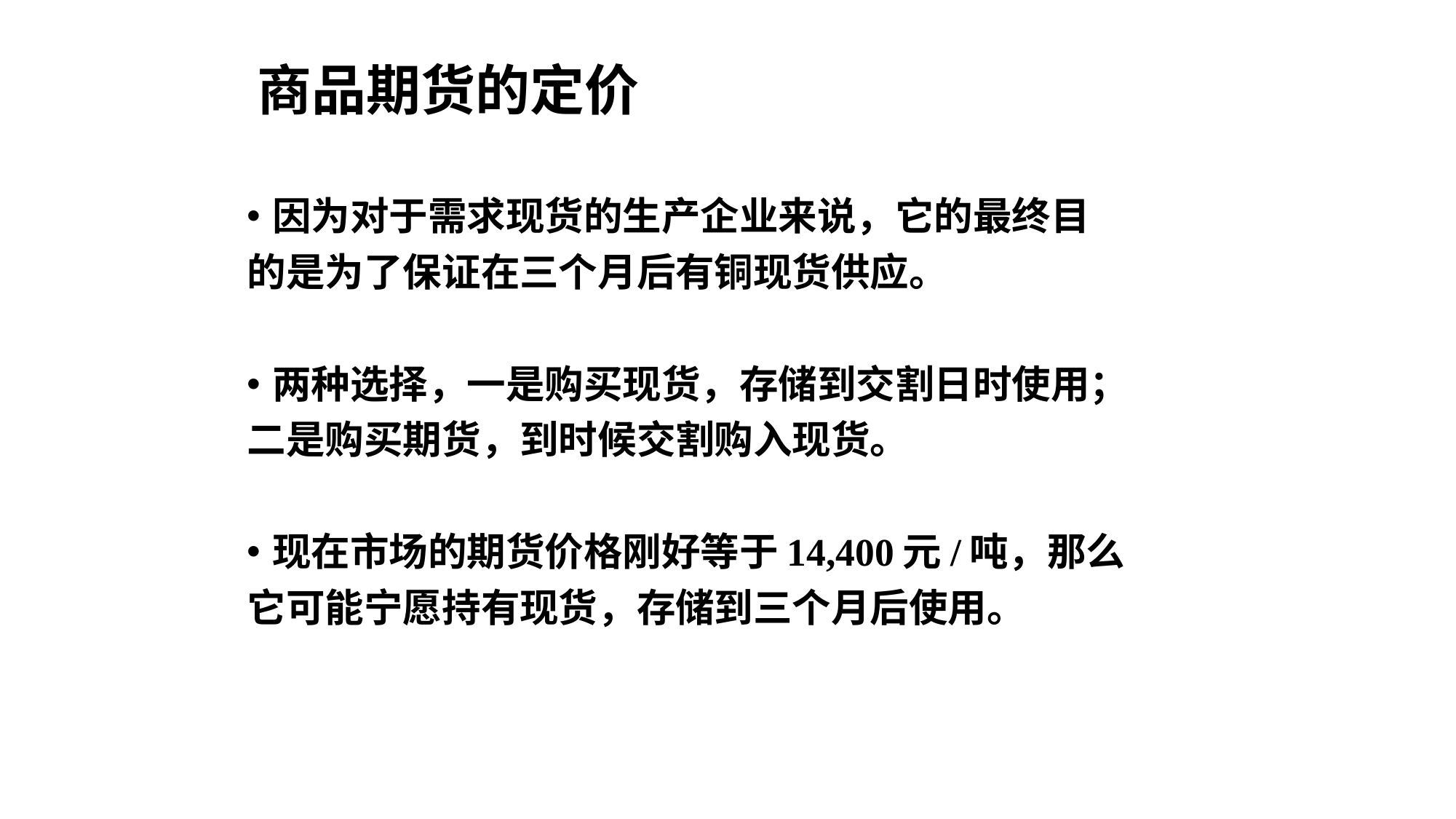

商品期货的定价
因为对于需求现货的生产企业来说，它的最终目
的是为了保证在三个月后有铜现货供应。

两种选择，一是购买现货，存储到交割日时使用；
二是购买期货，到时候交割购入现货。

现在市场的期货价格刚好等于14,400元/吨，那么
它可能宁愿持有现货，存储到三个月后使用。